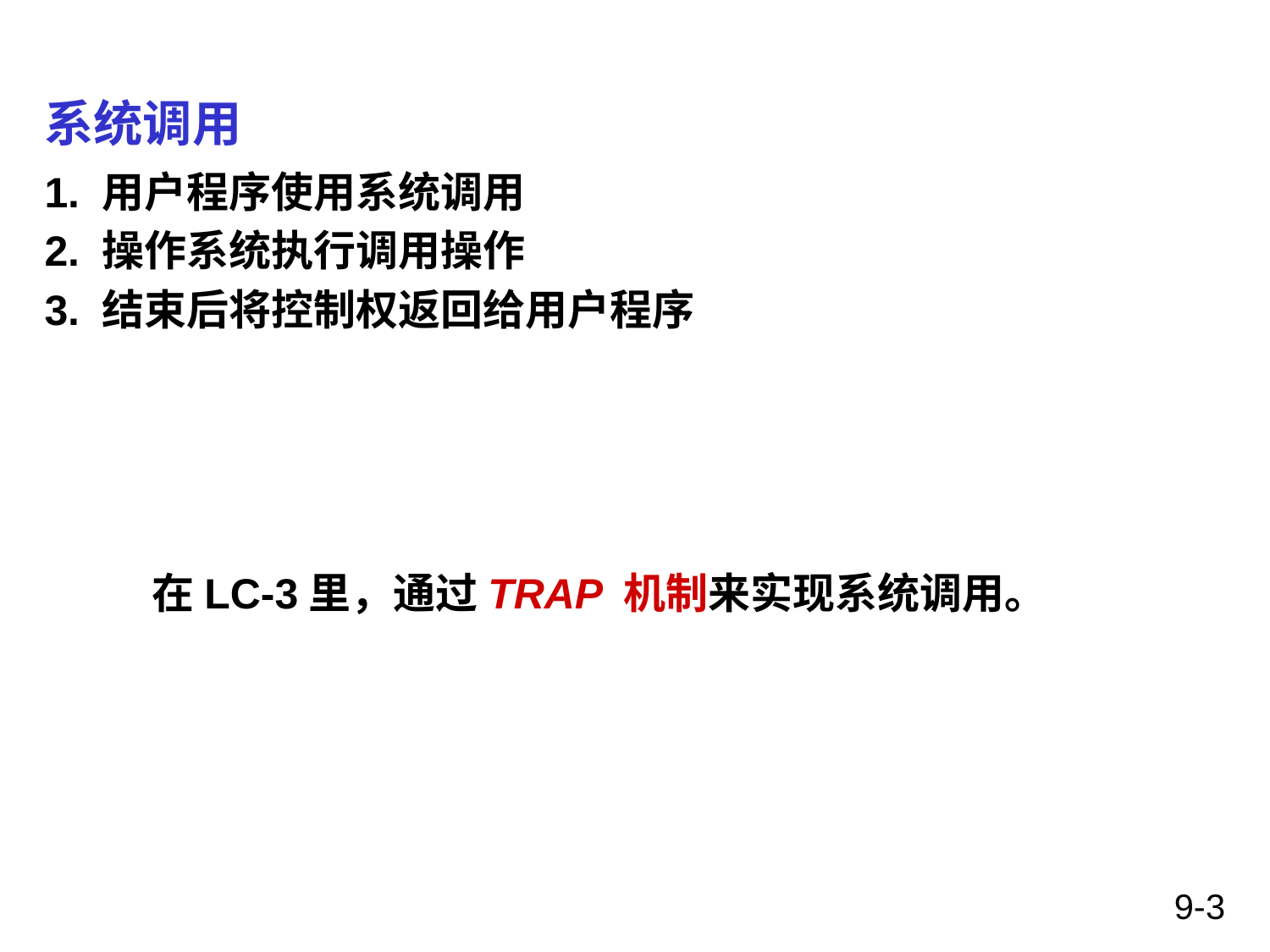

# 系统调用
1. 用户程序使用系统调用
2. 操作系统执行调用操作
3. 结束后将控制权返回给用户程序
在LC-3里，通过TRAP 机制来实现系统调用。
9-3